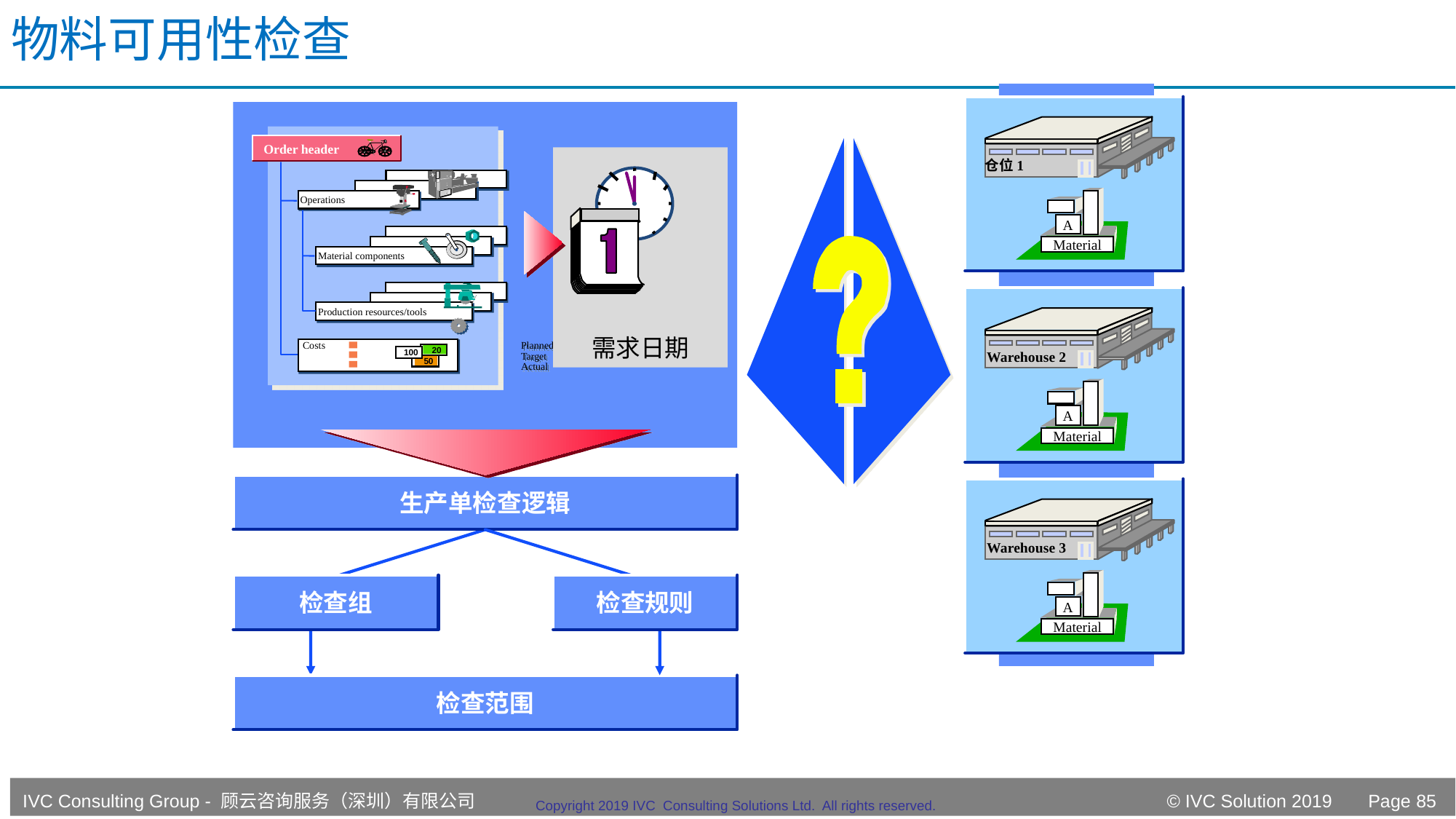

# 物料可用性检查

仓位1

A

Material

Warehouse 2

A

Material

Warehouse 3

A

Material

Order header

需求日期

Operations

Material components

Production resources/tools

Costs		Planned
		Target
		Actual

20

100

50

生产单检查逻辑

检查组

检查规则

检查范围